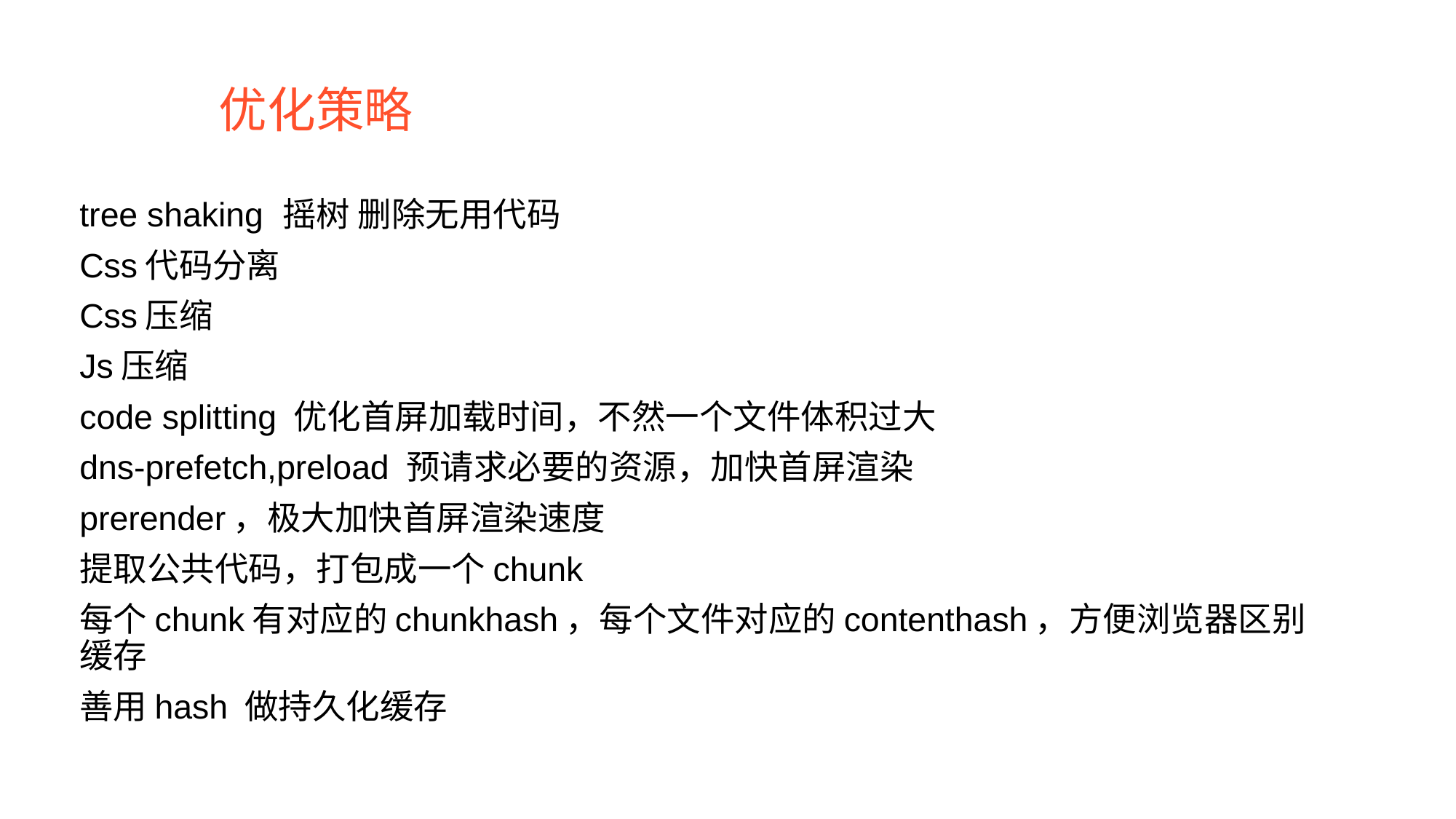

# 优化策略
tree shaking		摇树 删除无用代码
Css代码分离
Css压缩
Js压缩
code splitting 优化首屏加载时间，不然一个文件体积过大
dns-prefetch,preload 预请求必要的资源，加快首屏渲染
prerender，极大加快首屏渲染速度
提取公共代码，打包成一个chunk
每个chunk有对应的chunkhash，每个文件对应的contenthash，方便浏览器区别缓存
善用hash 做持久化缓存